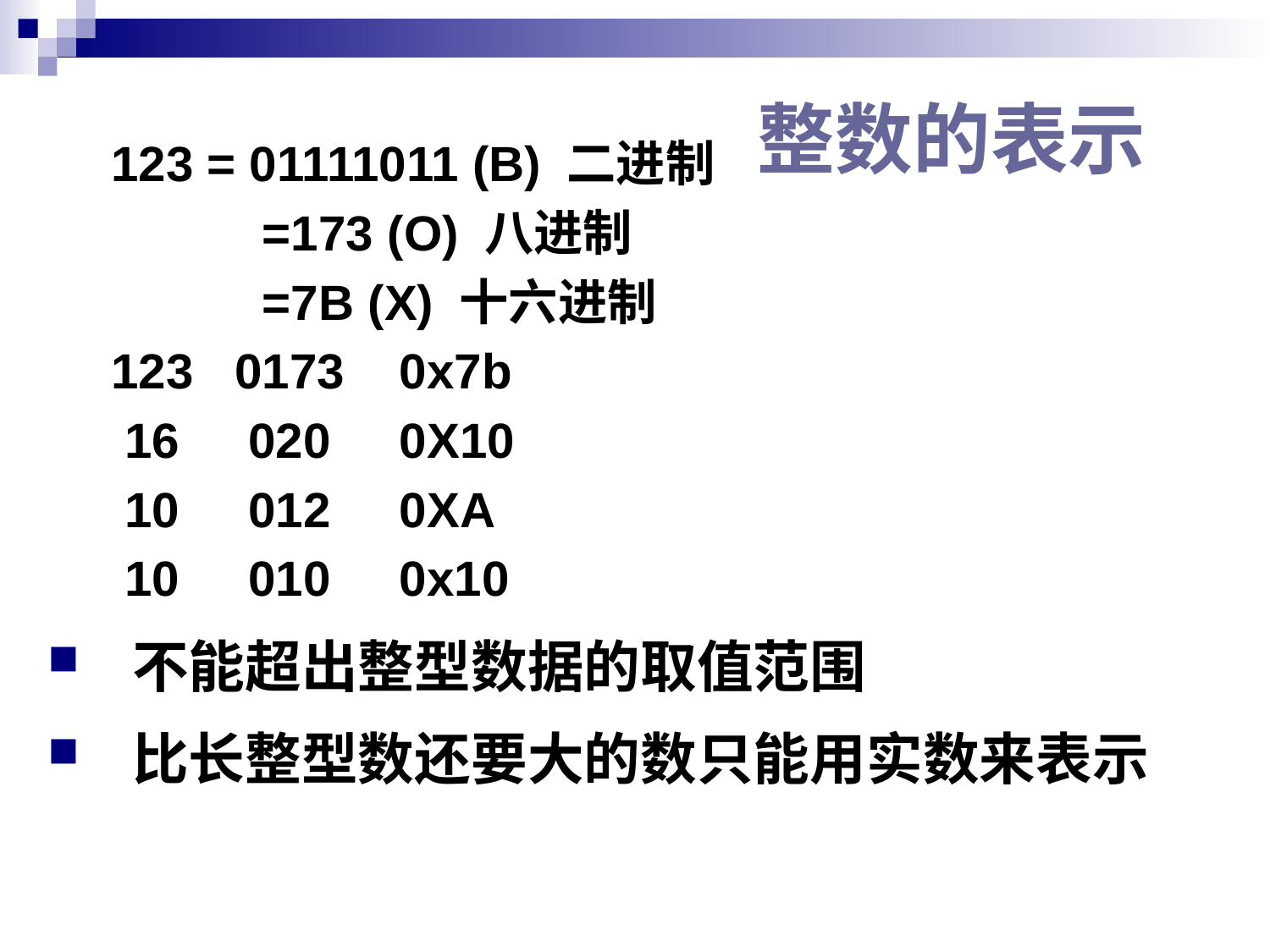

整数的表示
123 = 01111011 (B) 二进制
           =173 (O) 八进制
           =7B (X) 十六进制
123   0173    0x7b
 16     020     0X10
 10     012     0XA
 10     010     0x10
不能超出整型数据的取值范围
比长整型数还要大的数只能用实数来表示